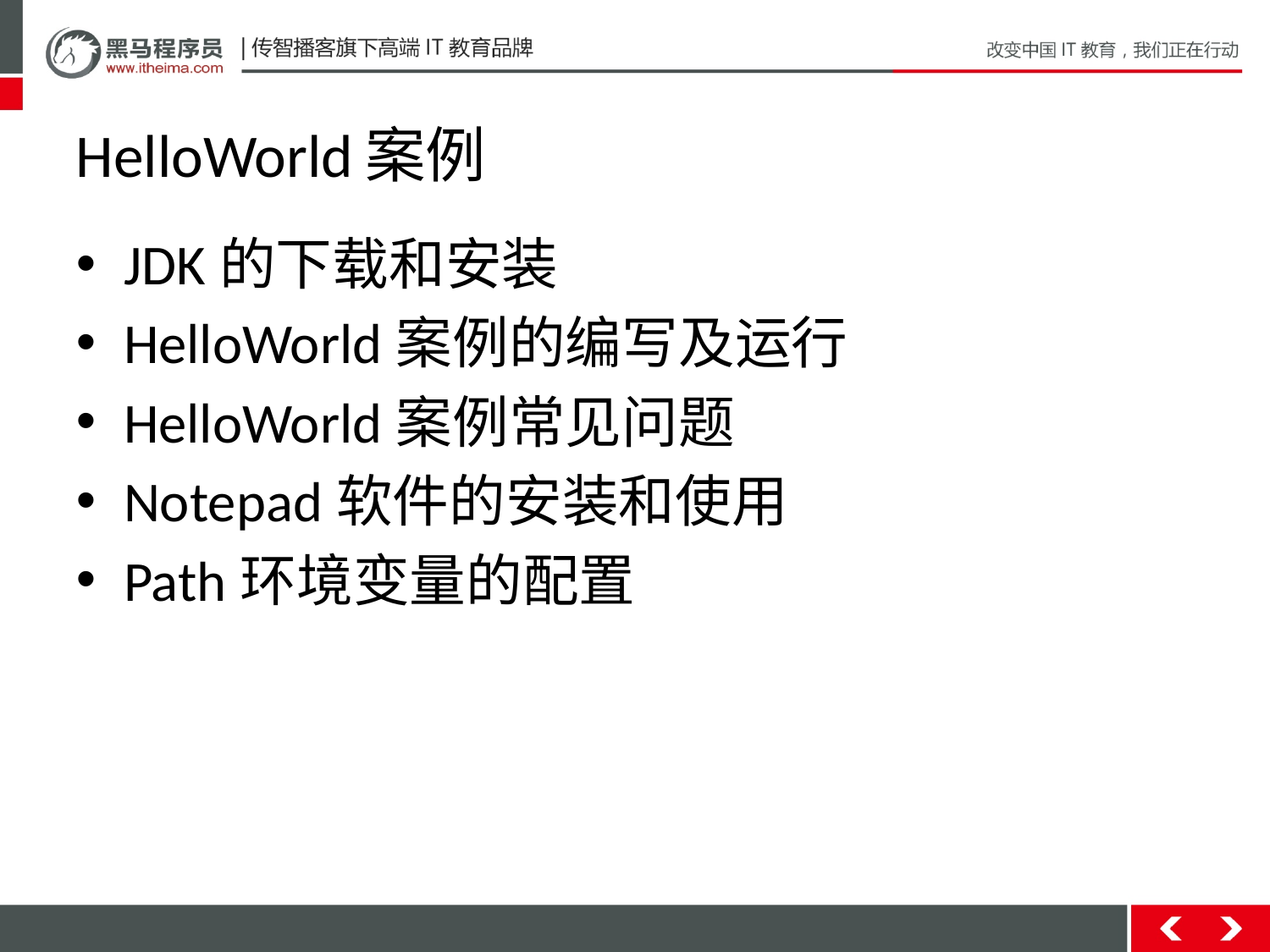

# HelloWorld案例
JDK的下载和安装
HelloWorld案例的编写及运行
HelloWorld案例常见问题
Notepad软件的安装和使用
Path环境变量的配置